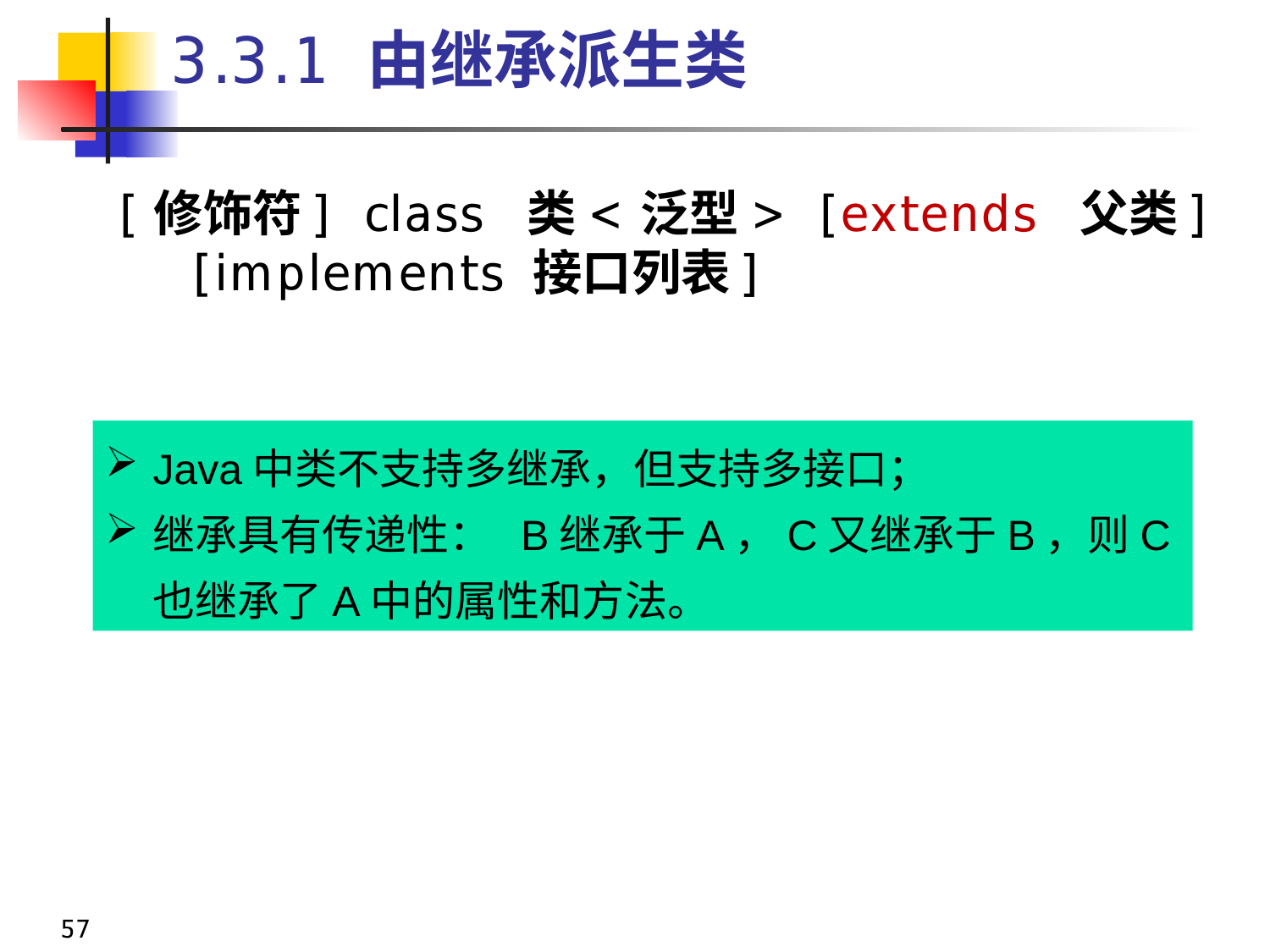

# 3.3.1 由继承派生类
[修饰符]  class  类<泛型>  [extends  父类]  [implements 接口列表]

Java中类不支持多继承，但支持多接口；
继承具有传递性：  B继承于A，C又继承于B，则C也继承了A中的属性和方法。
57